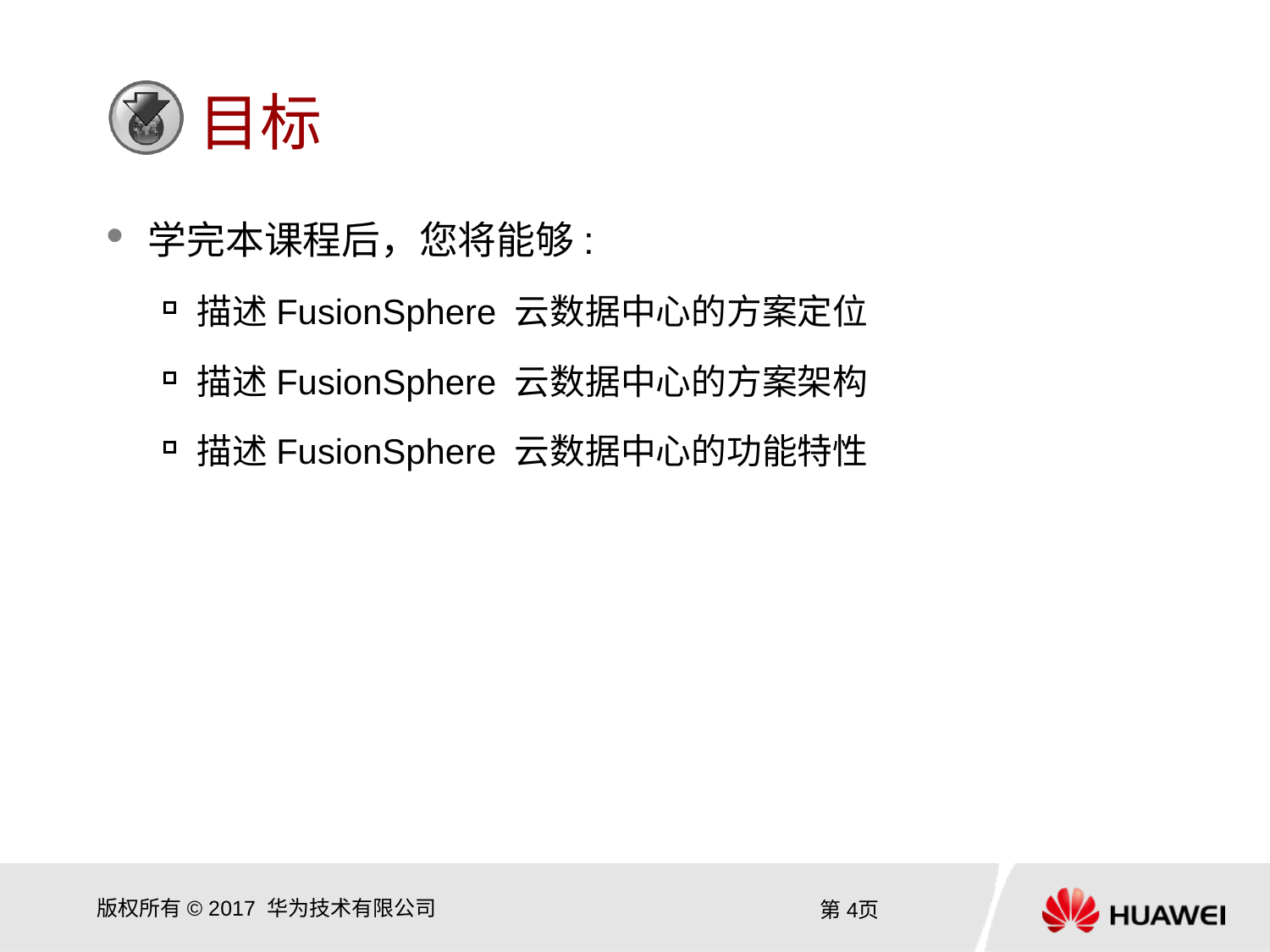

学完本课程后，您将能够:
描述FusionSphere 云数据中心的方案定位
描述FusionSphere 云数据中心的方案架构
描述FusionSphere 云数据中心的功能特性